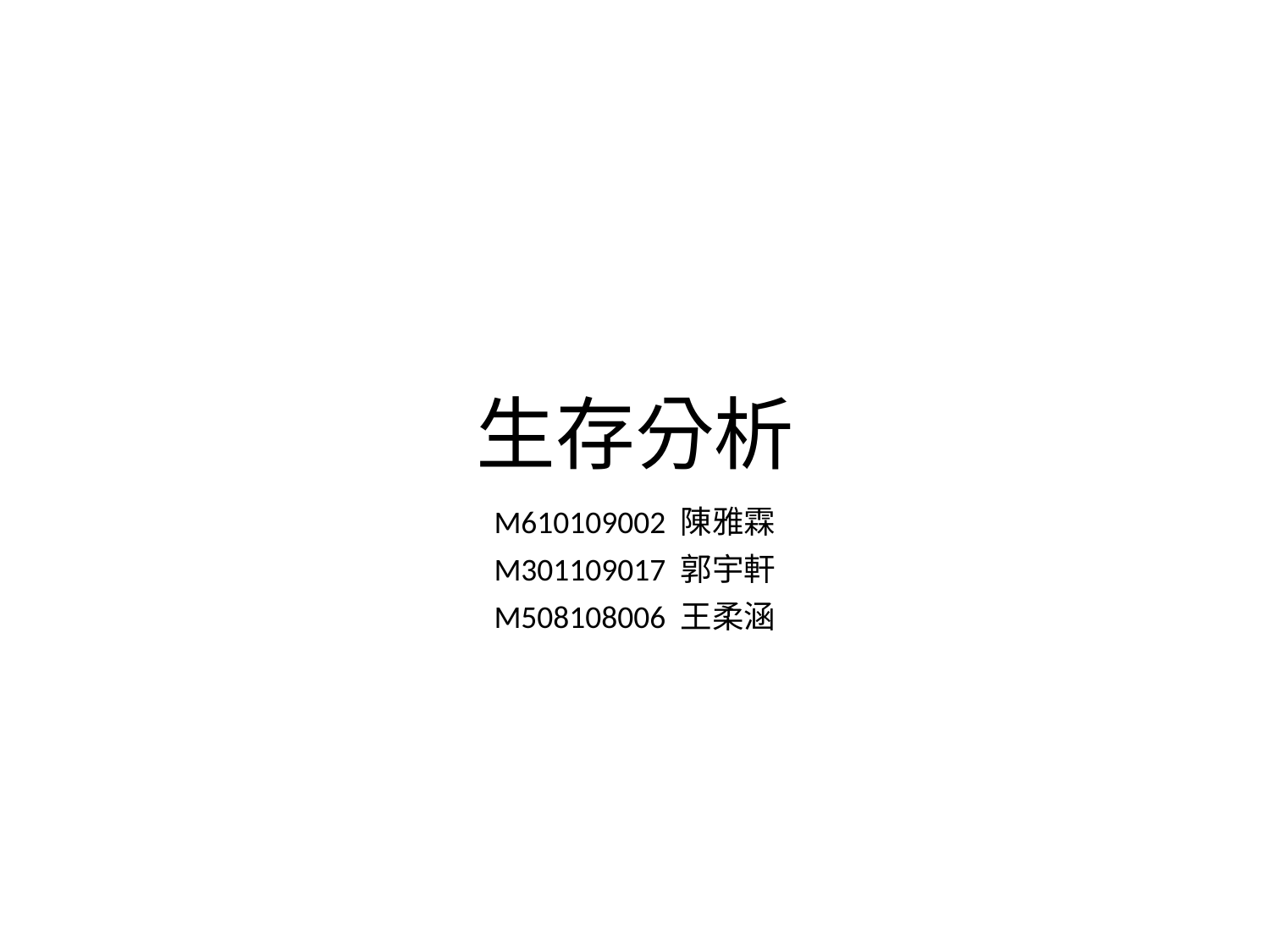

# 生存分析
M610109002 陳雅霖
M301109017 郭宇軒
M508108006 王柔涵